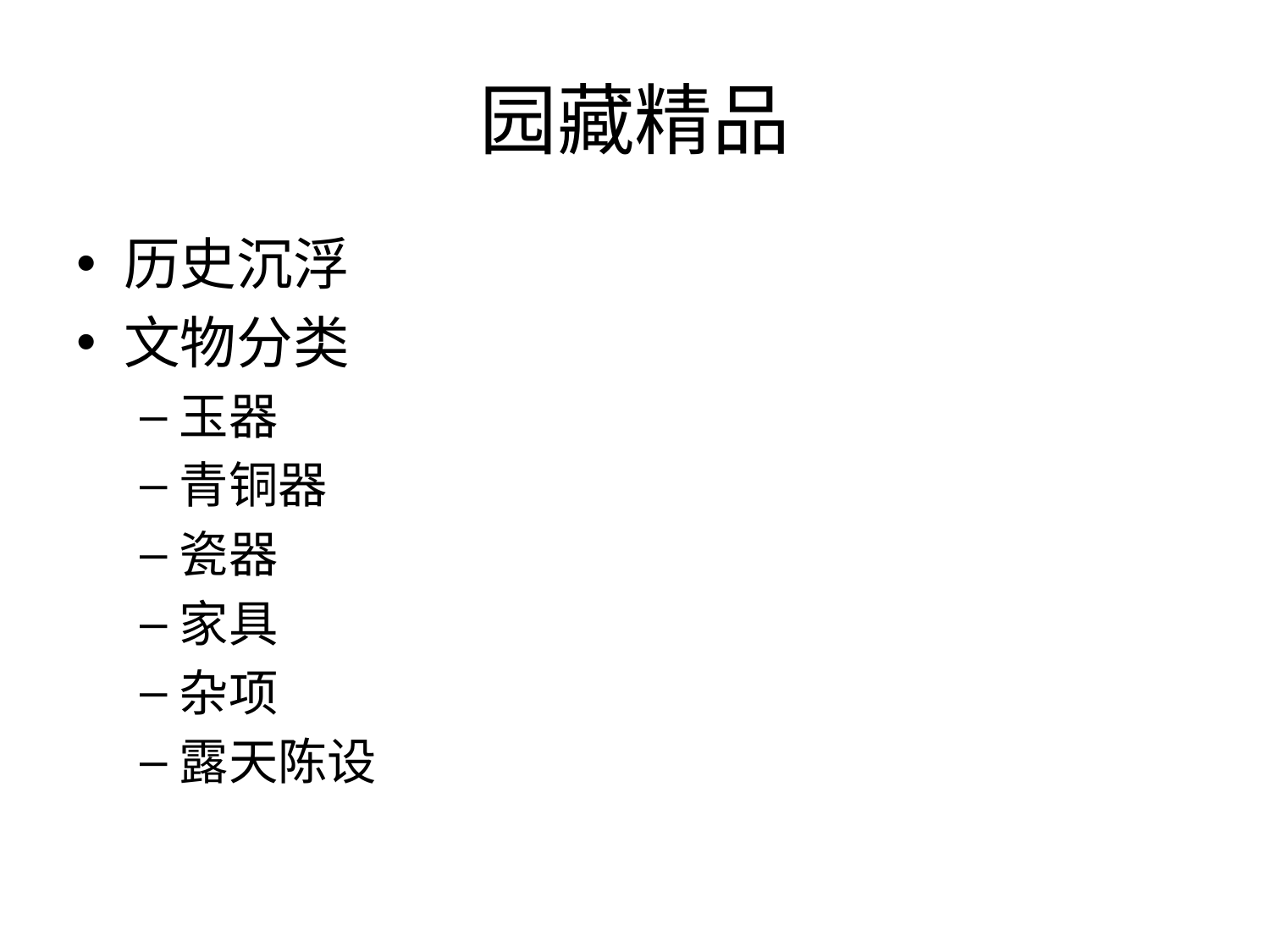

# 园藏精品
历史沉浮
文物分类
玉器
青铜器
瓷器
家具
杂项
露天陈设